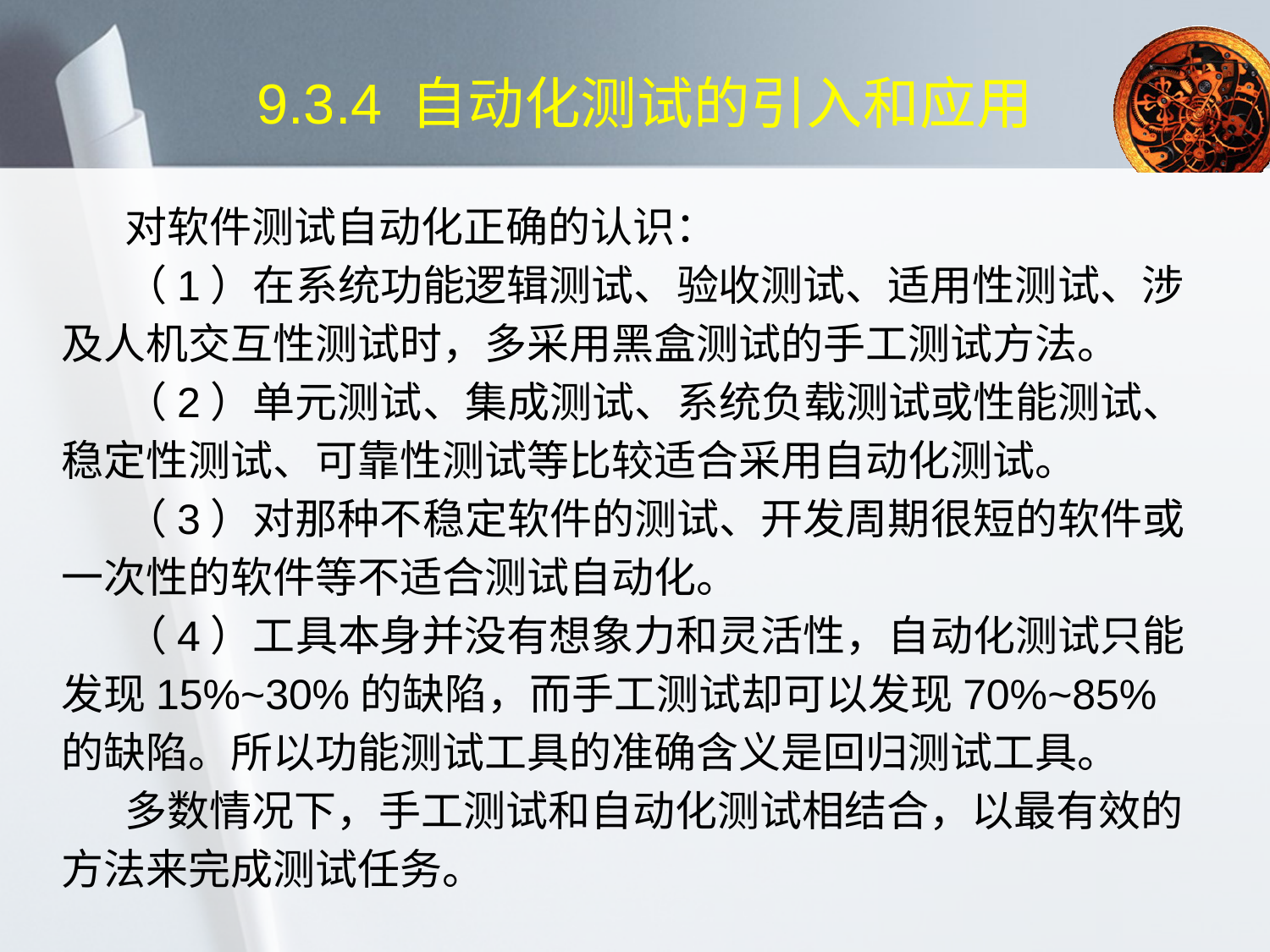

# 9.3.4 自动化测试的引入和应用
对软件测试自动化正确的认识：
（1）在系统功能逻辑测试、验收测试、适用性测试、涉及人机交互性测试时，多采用黑盒测试的手工测试方法。
（2）单元测试、集成测试、系统负载测试或性能测试、稳定性测试、可靠性测试等比较适合采用自动化测试。
（3）对那种不稳定软件的测试、开发周期很短的软件或一次性的软件等不适合测试自动化。
（4）工具本身并没有想象力和灵活性，自动化测试只能发现15%~30%的缺陷，而手工测试却可以发现70%~85%的缺陷。所以功能测试工具的准确含义是回归测试工具。
多数情况下，手工测试和自动化测试相结合，以最有效的方法来完成测试任务。